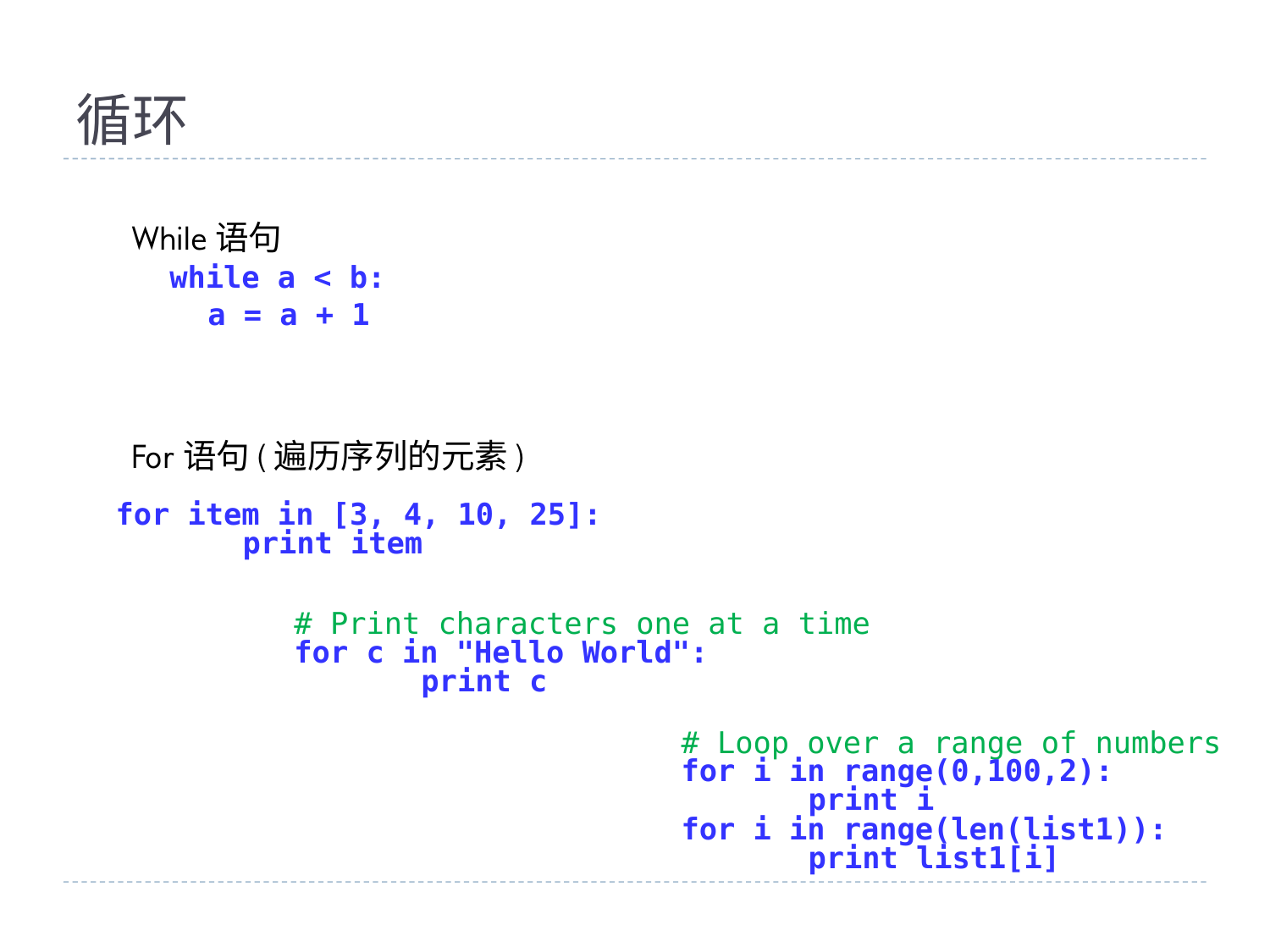

# 循环
While语句
while a < b:
	a = a + 1
For语句(遍历序列的元素)

for item in [3, 4, 10, 25]:
	print item
# Print characters one at a time
for c in "Hello World":
	print c
# Loop over a range of numbers
for i in range(0,100,2):
	print i
for i in range(len(list1)):
	print list1[i]